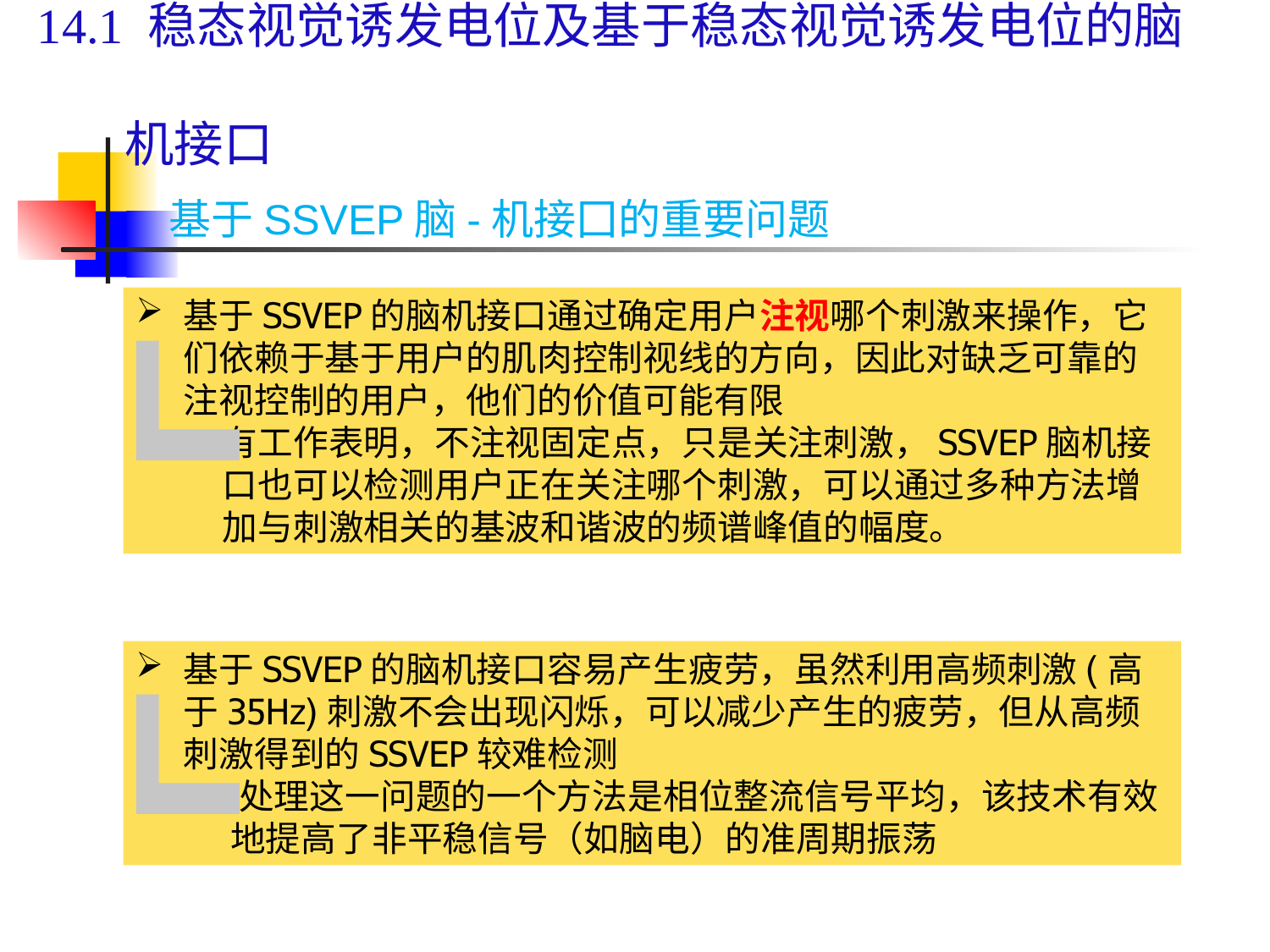

# 14.1 稳态视觉诱发电位及基于稳态视觉诱发电位的脑 机接口
基于SSVEP脑-机接囗的重要问题
基于SSVEP的脑机接口通过确定用户注视哪个刺激来操作，它们依赖于基于用户的肌肉控制视线的方向，因此对缺乏可靠的注视控制的用户，他们的价值可能有限
          有工作表明，不注视固定点，只是关注刺激，SSVEP脑机接
          口也可以检测用户正在关注哪个刺激，可以通过多种方法增
          加与刺激相关的基波和谐波的频谱峰值的幅度。

基于SSVEP的脑机接口容易产生疲劳，虽然利用高频刺激(高于35Hz)刺激不会出现闪烁，可以减少产生的疲劳，但从高频刺激得到的SSVEP较难检测
      处理这一问题的一个方法是相位整流信号平均，该技术有效
           地提高了非平稳信号（如脑电）的准周期振荡